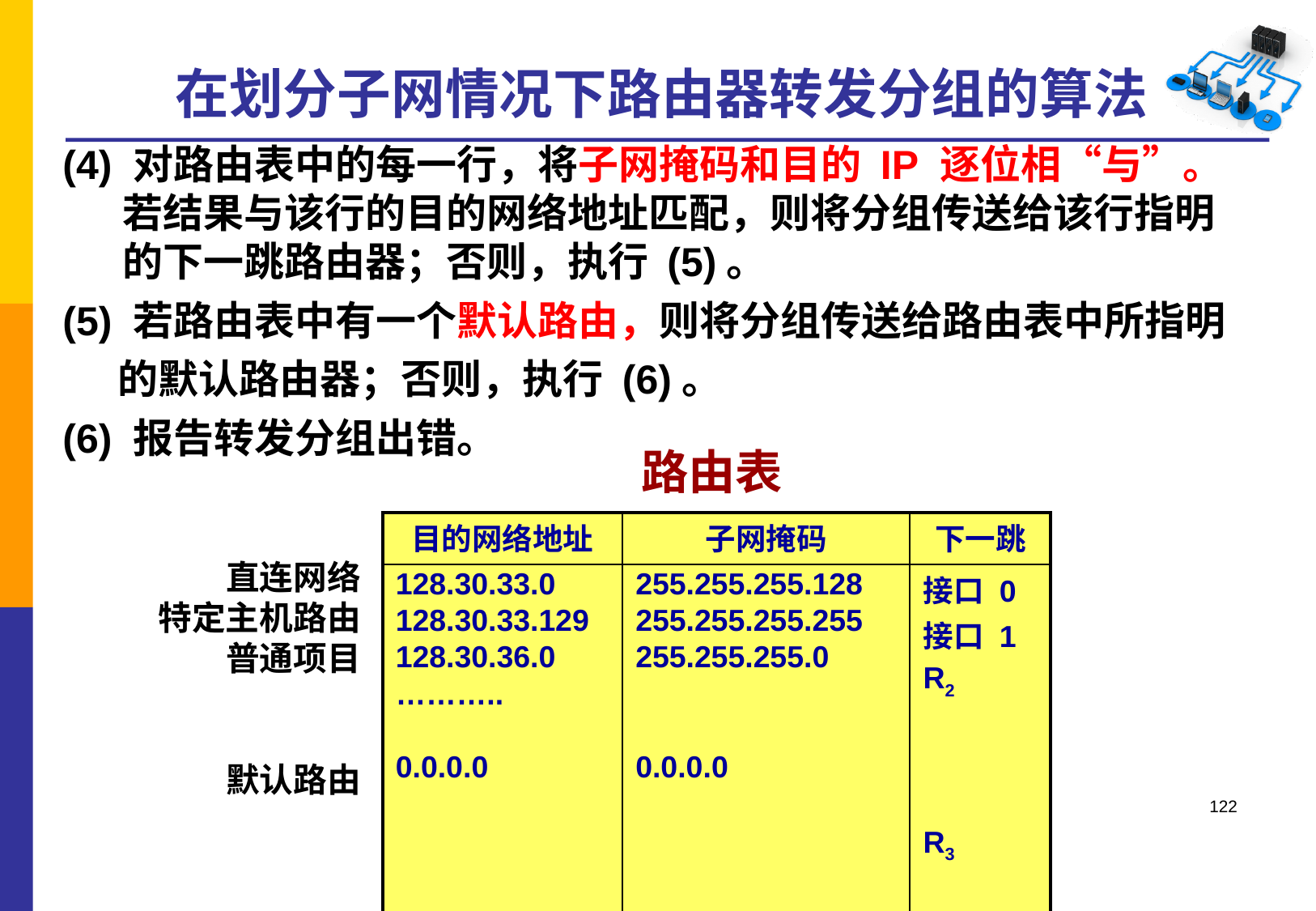

# 在划分子网情况下路由器转发分组的算法
(4) 对路由表中的每一行，将子网掩码和目的 IP 逐位相“与”。若结果与该行的目的网络地址匹配，则将分组传送给该行指明的下一跳路由器；否则，执行 (5)。
(5) 若路由表中有一个默认路由，则将分组传送给路由表中所指明
     的默认路由器；否则，执行 (6)。
(6) 报告转发分组出错。
路由表
| 目的网络地址 | 子网掩码 | 下一跳 |
| --- | --- | --- |
| 128.30.33.0 128.30.33.129 128.30.36.0 ……….. 0.0.0.0 | 255.255.255.128 255.255.255.255 255.255.255.0 0.0.0.0 | 接口 0 接口 1 R2 R3 |
直连网络
特定主机路由
普通项目

默认路由

122